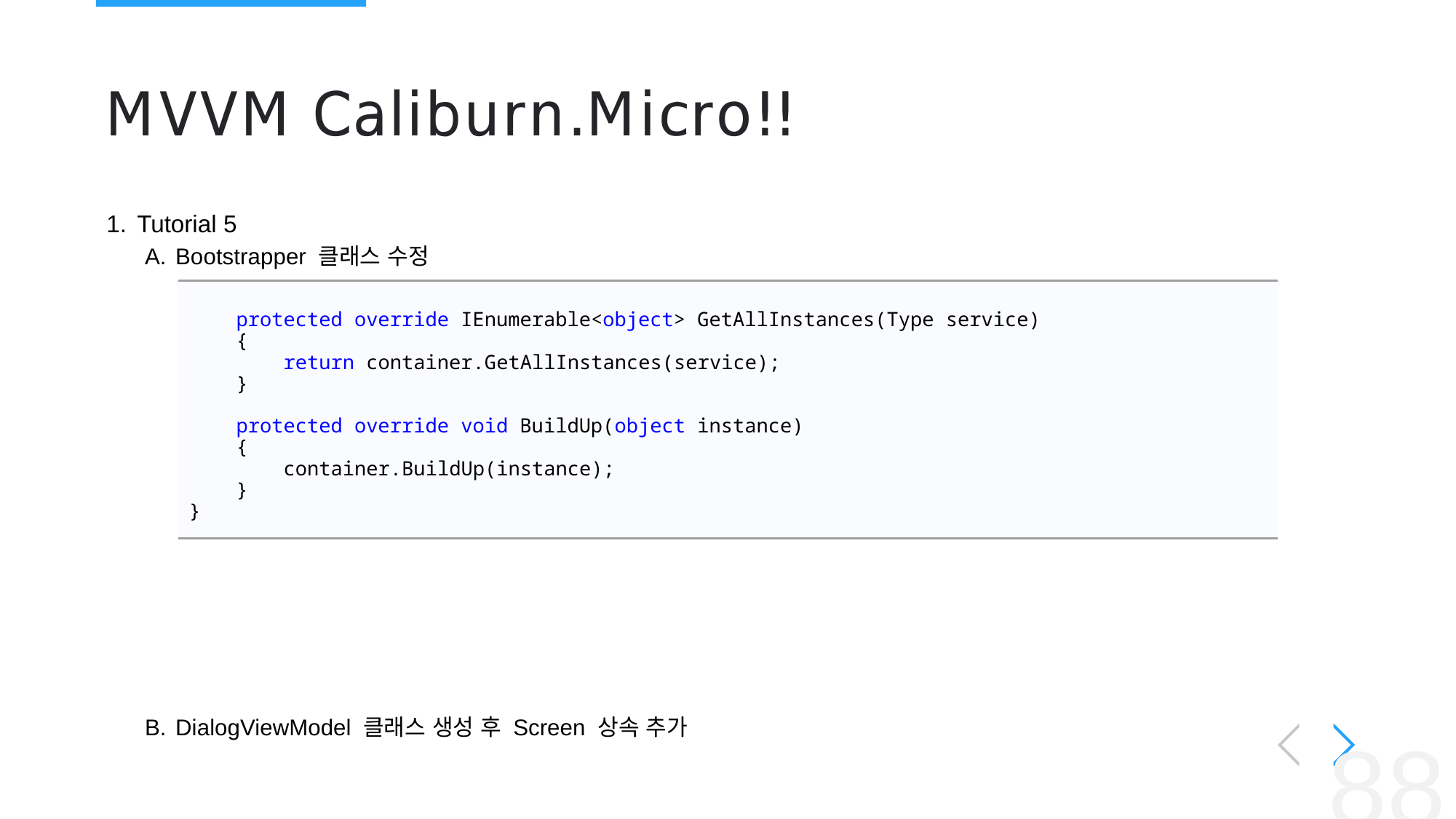

# MVVM Caliburn.Micro!!
Tutorial 5
Bootstrapper 클래스 수정

DialogViewModel 클래스 생성 후 Screen 상속 추가

    protected override IEnumerable<object> GetAllInstances(Type service)
    {
        return container.GetAllInstances(service);
    }

    protected override void BuildUp(object instance)
    {
        container.BuildUp(instance);
    }
}
88